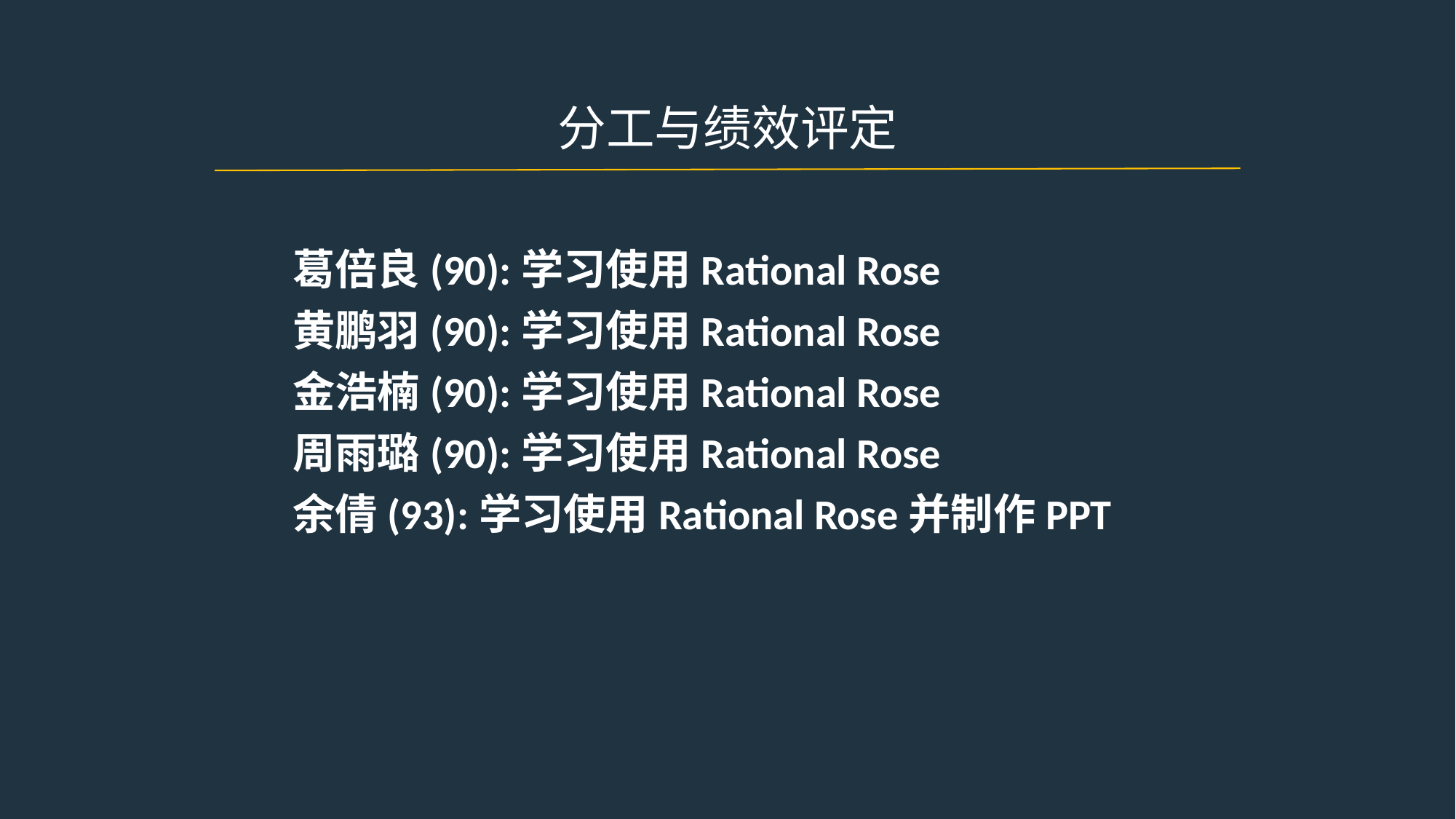

分工与绩效评定
葛倍良(90):学习使用Rational Rose
黄鹏羽(90):学习使用Rational Rose
金浩楠(90):学习使用Rational Rose
周雨璐(90):学习使用Rational Rose
余倩(93):学习使用Rational Rose并制作PPT